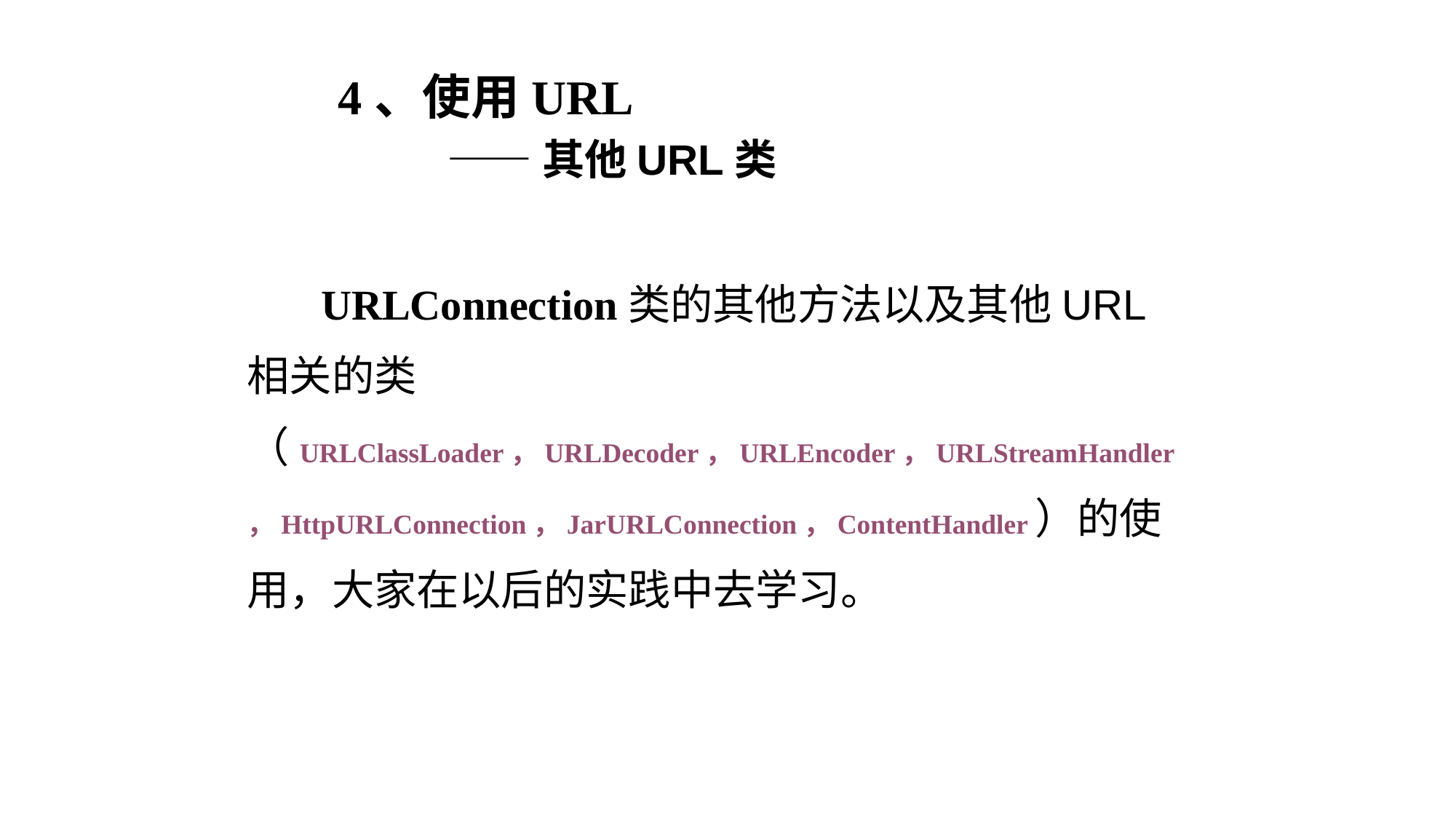

4、使用URL
	——其他URL类
       URLConnection类的其他方法以及其他URL相关的类（URLClassLoader，URLDecoder，URLEncoder，URLStreamHandler，HttpURLConnection，JarURLConnection，ContentHandler）的使用，大家在以后的实践中去学习。